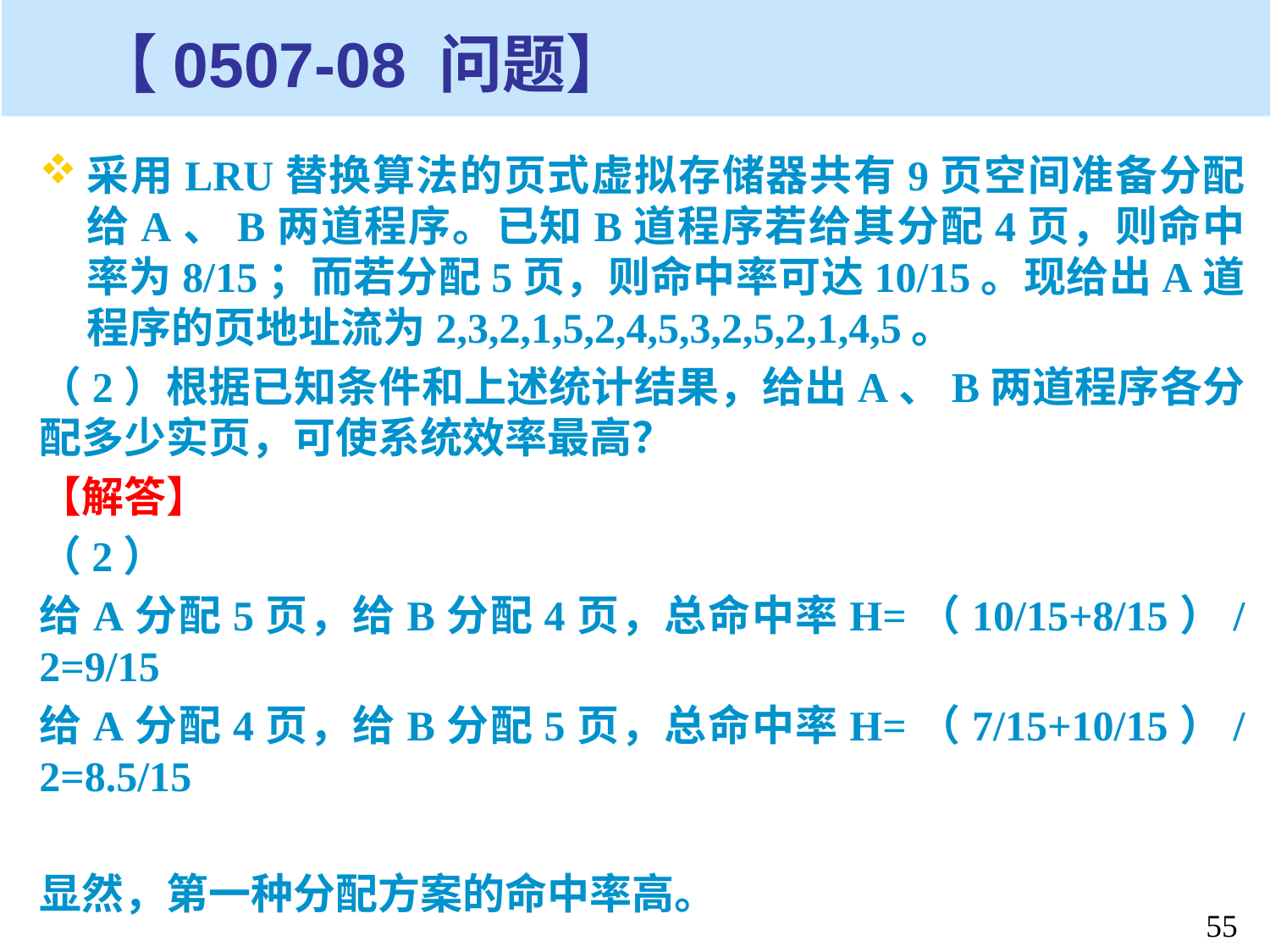

# 【0507-08 问题】
采用LRU替换算法的页式虚拟存储器共有9页空间准备分配给A、B两道程序。已知B道程序若给其分配4页，则命中率为8/15；而若分配5页，则命中率可达10/15。现给出A道程序的页地址流为2,3,2,1,5,2,4,5,3,2,5,2,1,4,5。
（2）根据已知条件和上述统计结果，给出A、B两道程序各分配多少实页，可使系统效率最高？
【解答】
（2）
给A分配5页，给B分配4页，总命中率H=（10/15+8/15）/2=9/15
给A分配4页，给B分配5页，总命中率H=（7/15+10/15）/2=8.5/15

显然，第一种分配方案的命中率高。